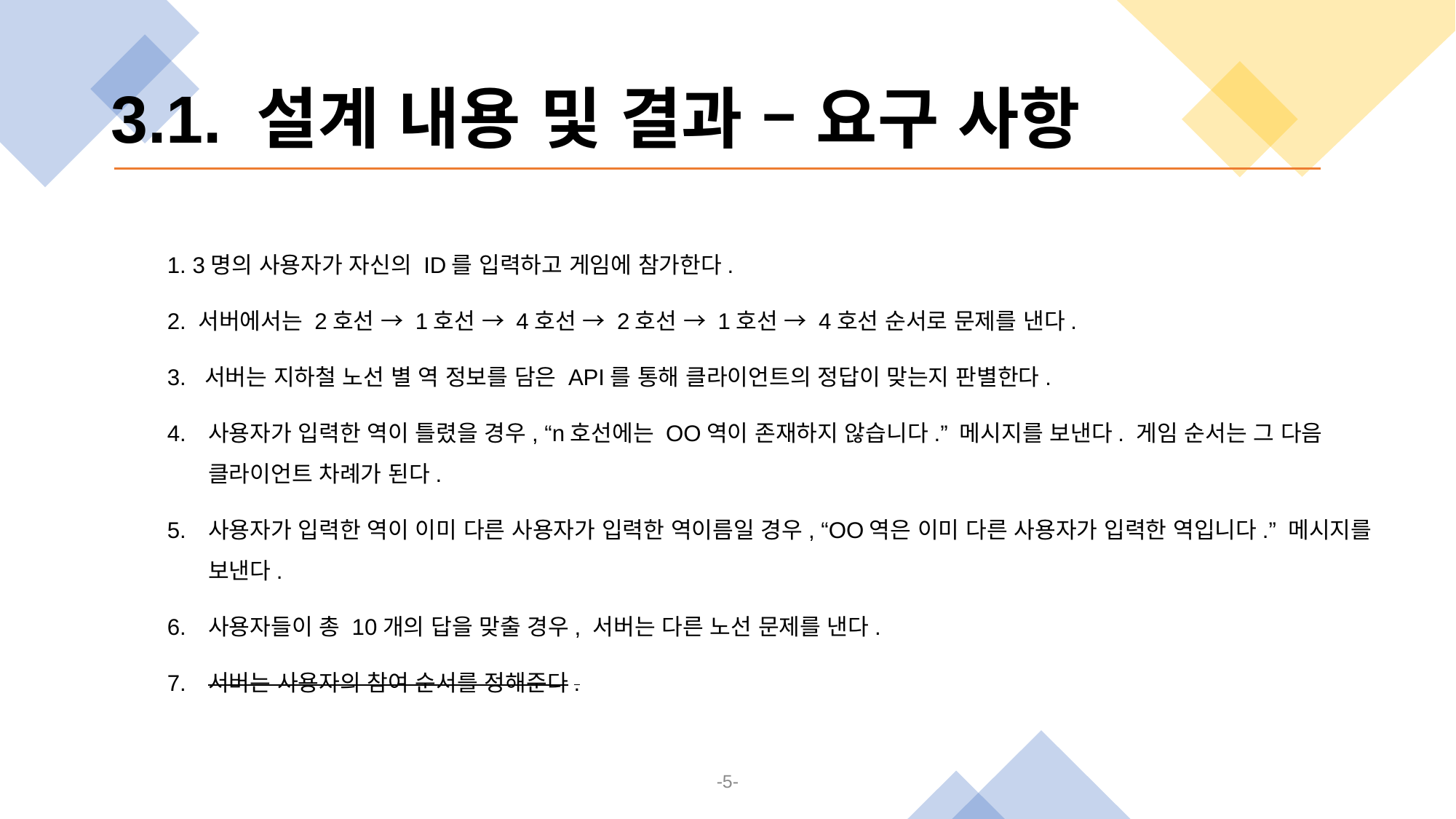

# 3.1. 설계 내용 및 결과 – 요구 사항

1. 3명의 사용자가 자신의 ID를 입력하고 게임에 참가한다.
2. 서버에서는 2호선 → 1호선 → 4호선 → 2호선 → 1호선 → 4호선 순서로 문제를 낸다.
3.  서버는 지하철 노선 별 역 정보를 담은 API를 통해 클라이언트의 정답이 맞는지 판별한다.
사용자가 입력한 역이 틀렸을 경우, “n호선에는 OO역이 존재하지 않습니다.” 메시지를 보낸다. 게임 순서는 그 다음 클라이언트 차례가 된다.
사용자가 입력한 역이 이미 다른 사용자가 입력한 역이름일 경우, “OO역은 이미 다른 사용자가 입력한 역입니다.” 메시지를 보낸다.
사용자들이 총 10개의 답을 맞출 경우, 서버는 다른 노선 문제를 낸다.
서버는 사용자의 참여 순서를 정해준다.

-5-